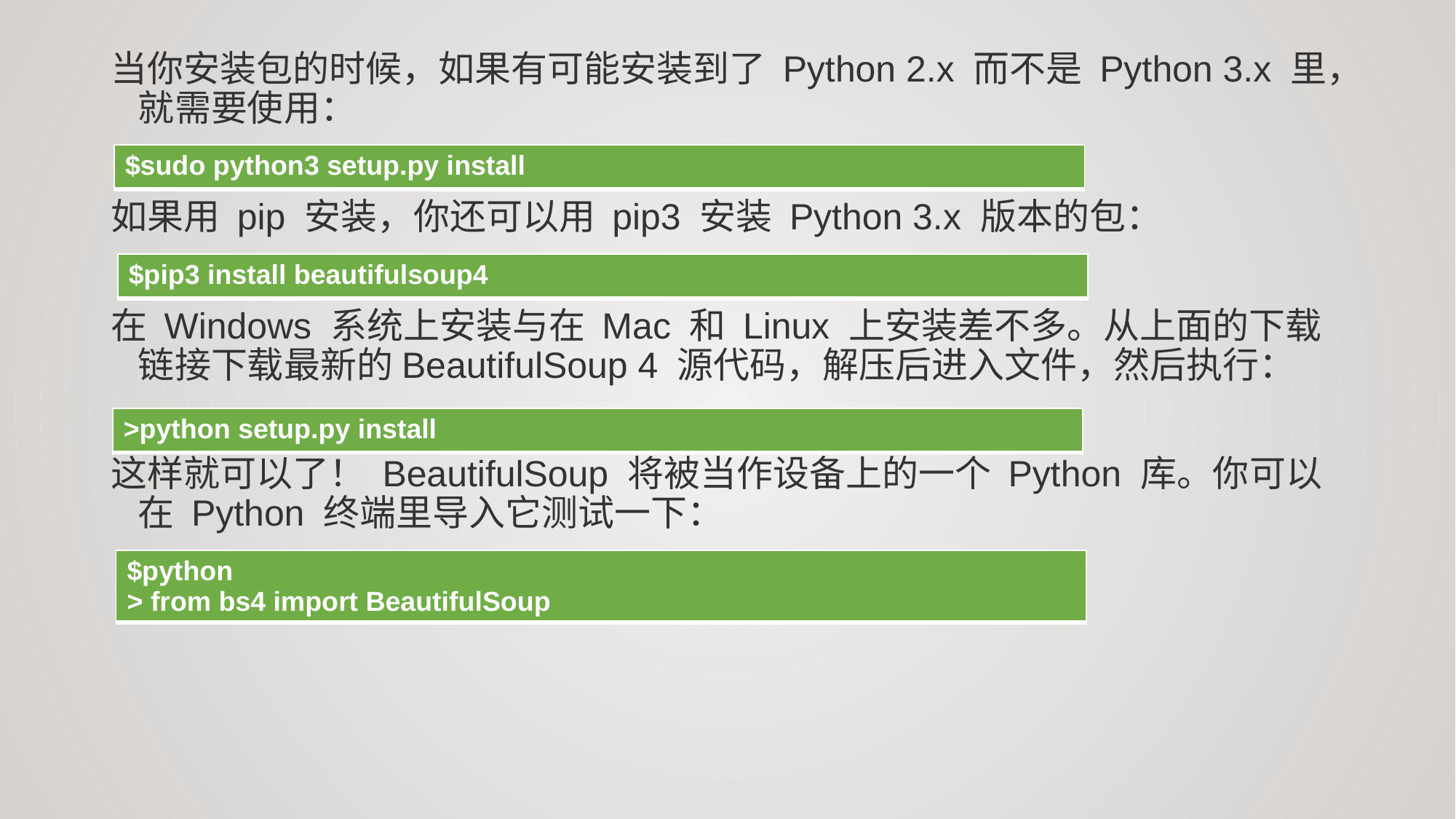

当你安装包的时候，如果有可能安装到了 Python 2.x 而不是 Python 3.x 里，就需要使用：

如果用 pip 安装，你还可以用 pip3 安装 Python 3.x 版本的包：

在 Windows 系统上安装与在 Mac 和 Linux 上安装差不多。从上面的下载链接下载最新的BeautifulSoup 4 源代码，解压后进入文件，然后执行：

这样就可以了！ BeautifulSoup 将被当作设备上的一个 Python 库。你可以在 Python 终端里导入它测试一下：
| $sudo python3 setup.py install |
| --- |
| $pip3 install beautifulsoup4 |
| --- |
| >python setup.py install |
| --- |
| $python > from bs4 import BeautifulSoup |
| --- |